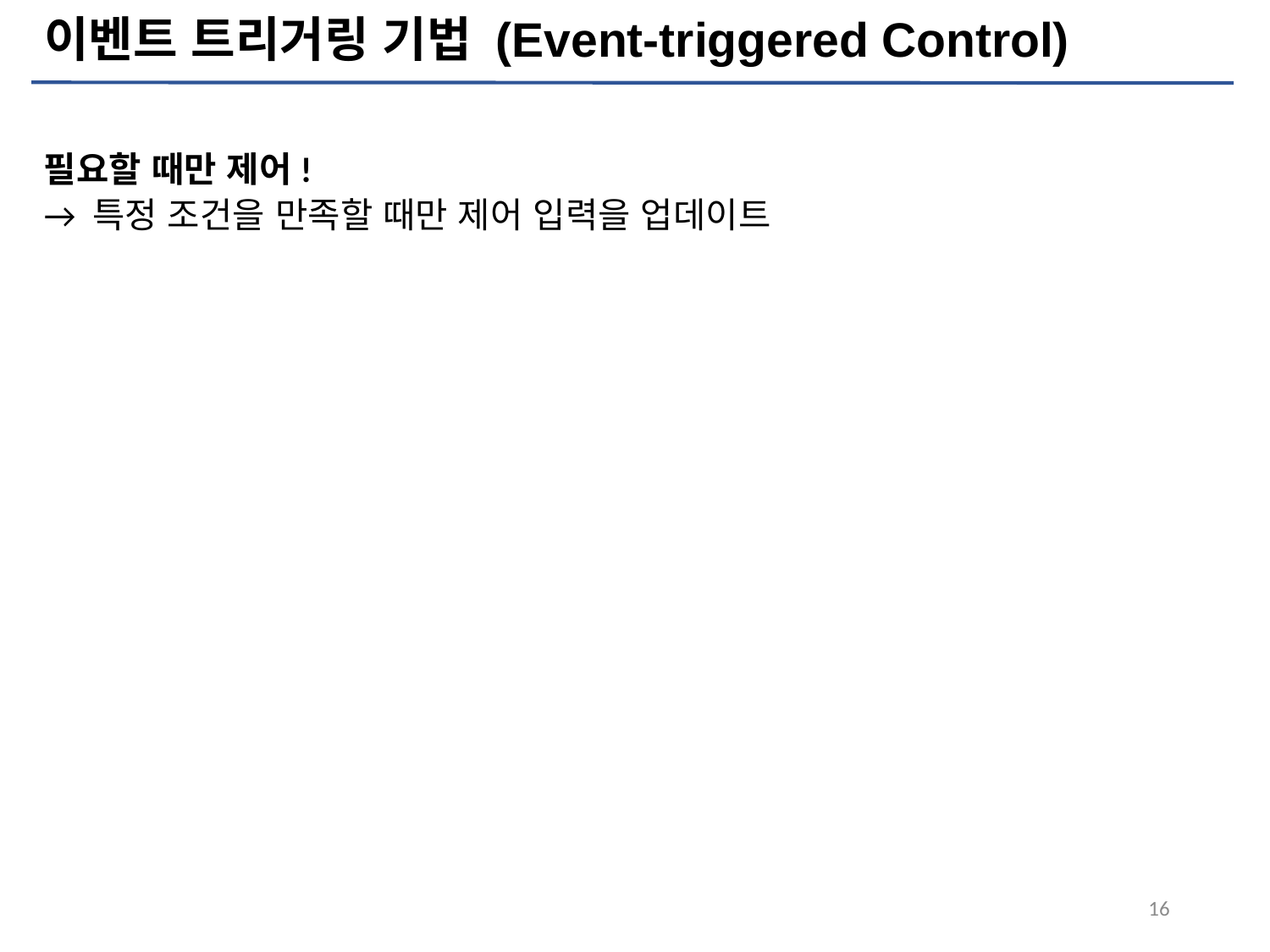

# 이벤트 트리거링 기법 (Event-triggered Control)

필요할 때만 제어!
→ 특정 조건을 만족할 때만 제어 입력을 업데이트

16